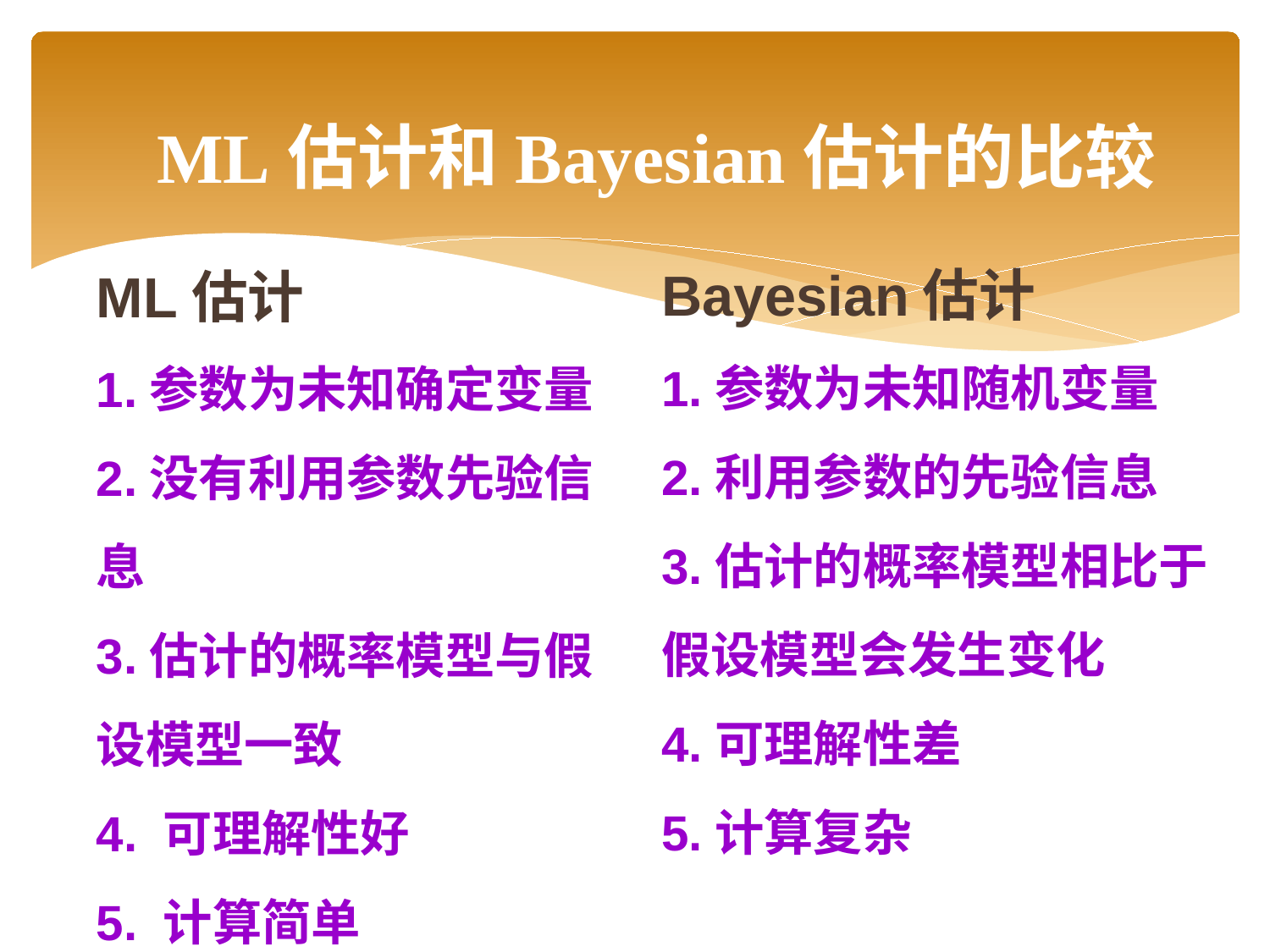

ML估计和Bayesian估计的比较
Bayesian估计
1.参数为未知随机变量
2.利用参数的先验信息
3.估计的概率模型相比于假设模型会发生变化
4.可理解性差
5.计算复杂
ML估计
1.参数为未知确定变量
2.没有利用参数先验信息
3.估计的概率模型与假设模型一致
4. 可理解性好
5. 计算简单